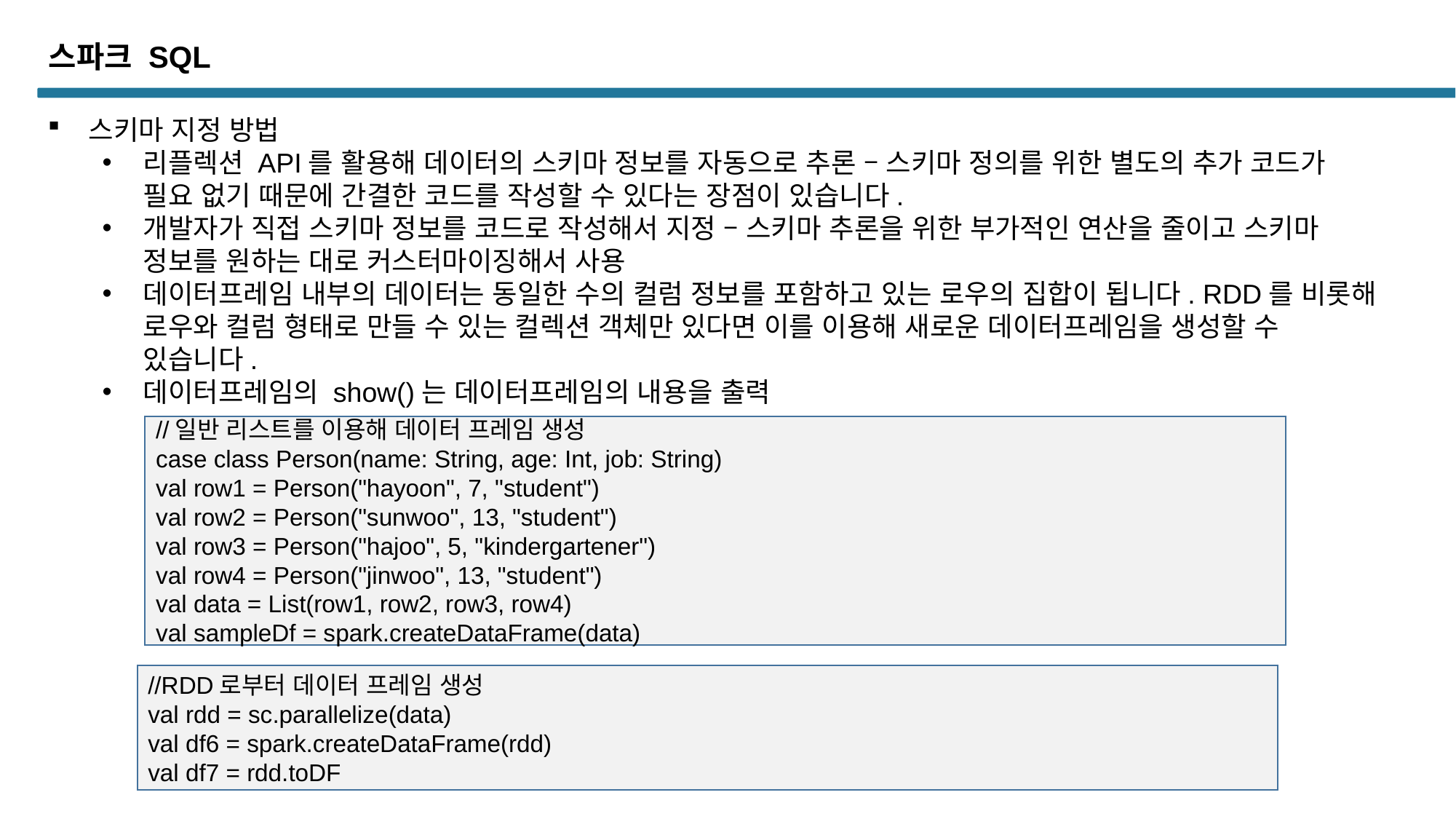

스파크 SQL
스키마 지정 방법
리플렉션 API를 활용해 데이터의 스키마 정보를 자동으로 추론 – 스키마 정의를 위한 별도의 추가 코드가 필요 없기 때문에 간결한 코드를 작성할 수 있다는 장점이 있습니다.
개발자가 직접 스키마 정보를 코드로 작성해서 지정 – 스키마 추론을 위한 부가적인 연산을 줄이고 스키마 정보를 원하는 대로 커스터마이징해서 사용
데이터프레임 내부의 데이터는 동일한 수의 컬럼 정보를 포함하고 있는 로우의 집합이 됩니다. RDD를 비롯해 로우와 컬럼 형태로 만들 수 있는 컬렉션 객체만 있다면 이를 이용해 새로운 데이터프레임을 생성할 수 있습니다.
데이터프레임의 show()는 데이터프레임의 내용을 출력
//일반 리스트를 이용해 데이터 프레임 생성
case class Person(name: String, age: Int, job: String)
val row1 = Person("hayoon", 7, "student")
val row2 = Person("sunwoo", 13, "student")
val row3 = Person("hajoo", 5, "kindergartener")
val row4 = Person("jinwoo", 13, "student")
val data = List(row1, row2, row3, row4)
val sampleDf = spark.createDataFrame(data)
//RDD로부터 데이터 프레임 생성
val rdd = sc.parallelize(data)
val df6 = spark.createDataFrame(rdd)
val df7 = rdd.toDF